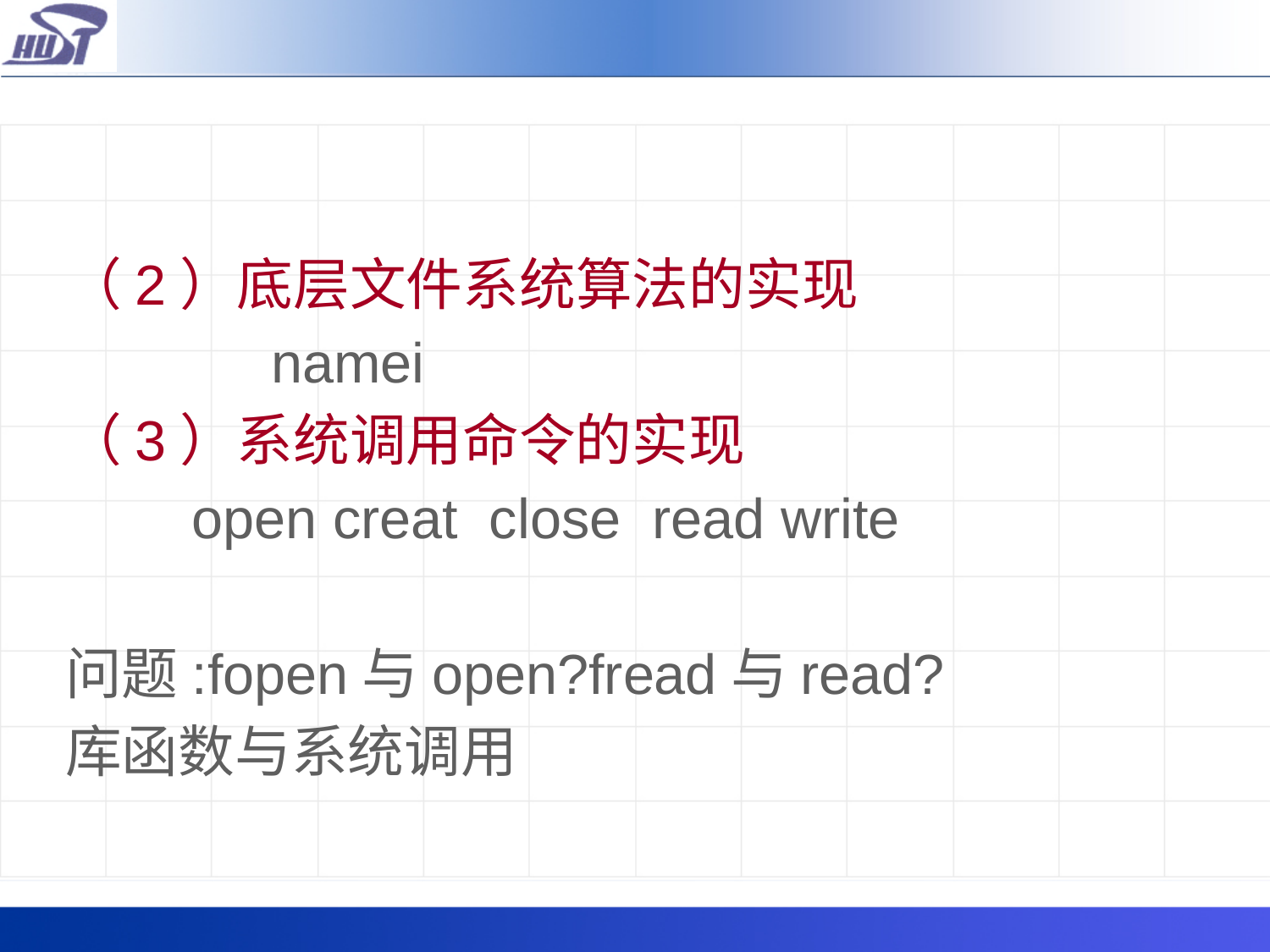

（2）底层文件系统算法的实现
	　　namei
（3）系统调用命令的实现
　　open creat  close  read write

问题:fopen与open?fread与read?
库函数与系统调用